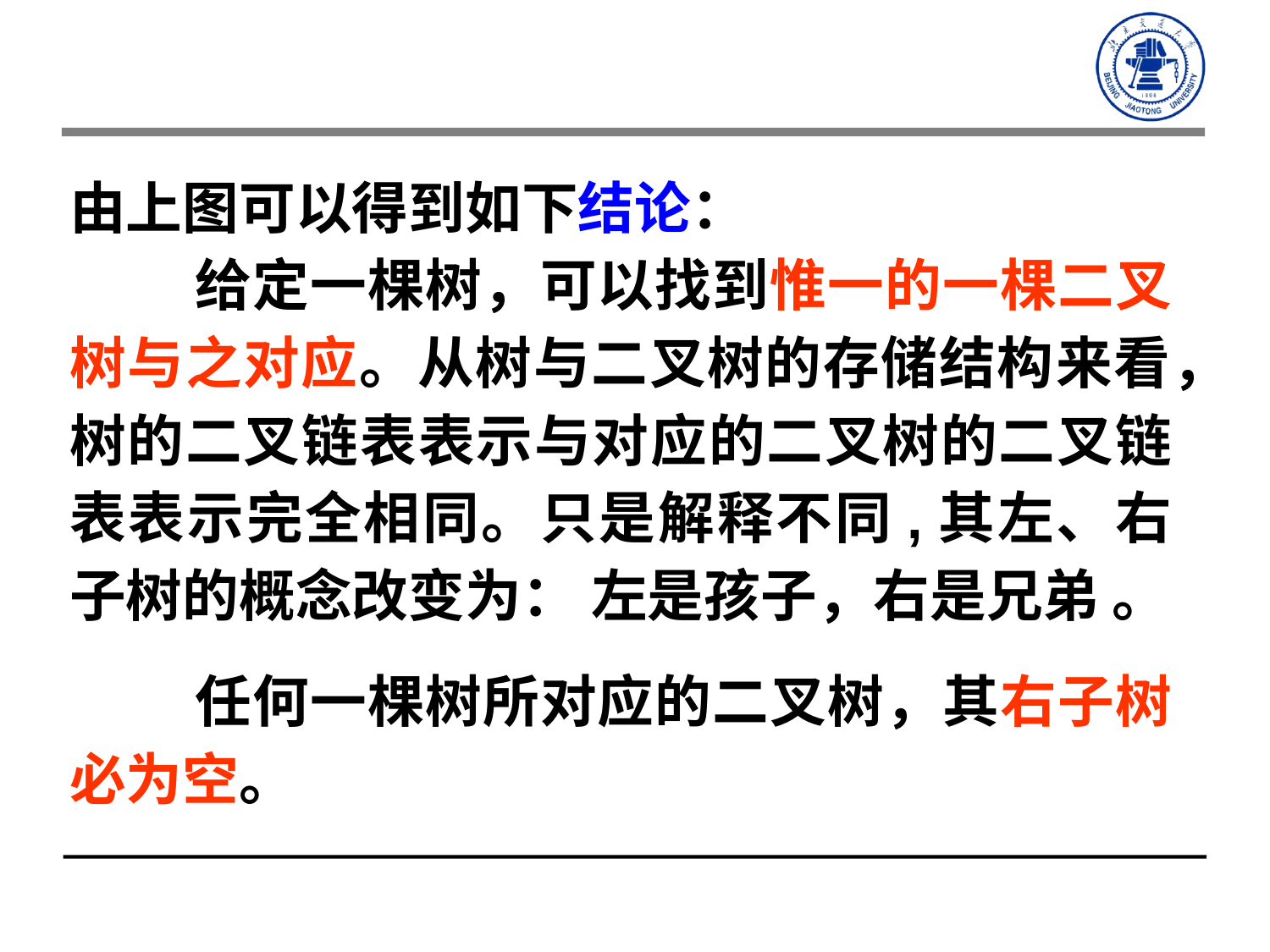

由上图可以得到如下结论：
        给定一棵树，可以找到惟一的一棵二叉树与之对应。从树与二叉树的存储结构来看，树的二叉链表表示与对应的二叉树的二叉链表表示完全相同。只是解释不同,其左、右子树的概念改变为： 左是孩子，右是兄弟 。
        任何一棵树所对应的二叉树，其右子树必为空。